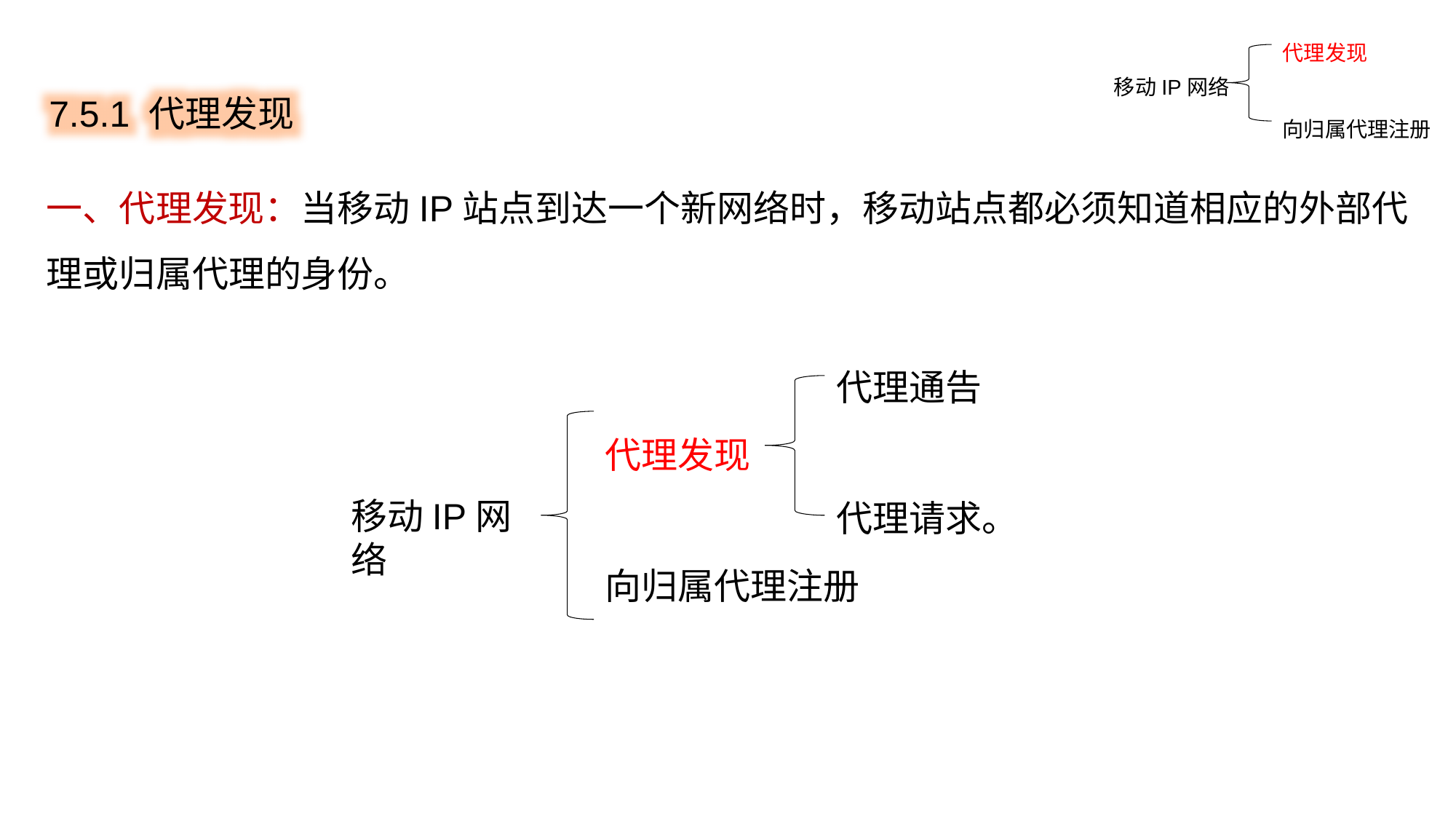

代理发现

向归属代理注册
7.5.1 代理发现

移动IP网络
一、代理发现：当移动IP站点到达一个新网络时，移动站点都必须知道相应的外部代理或归属代理的身份。
代理通告

代理请求。

代理发现

向归属代理注册

移动IP网络